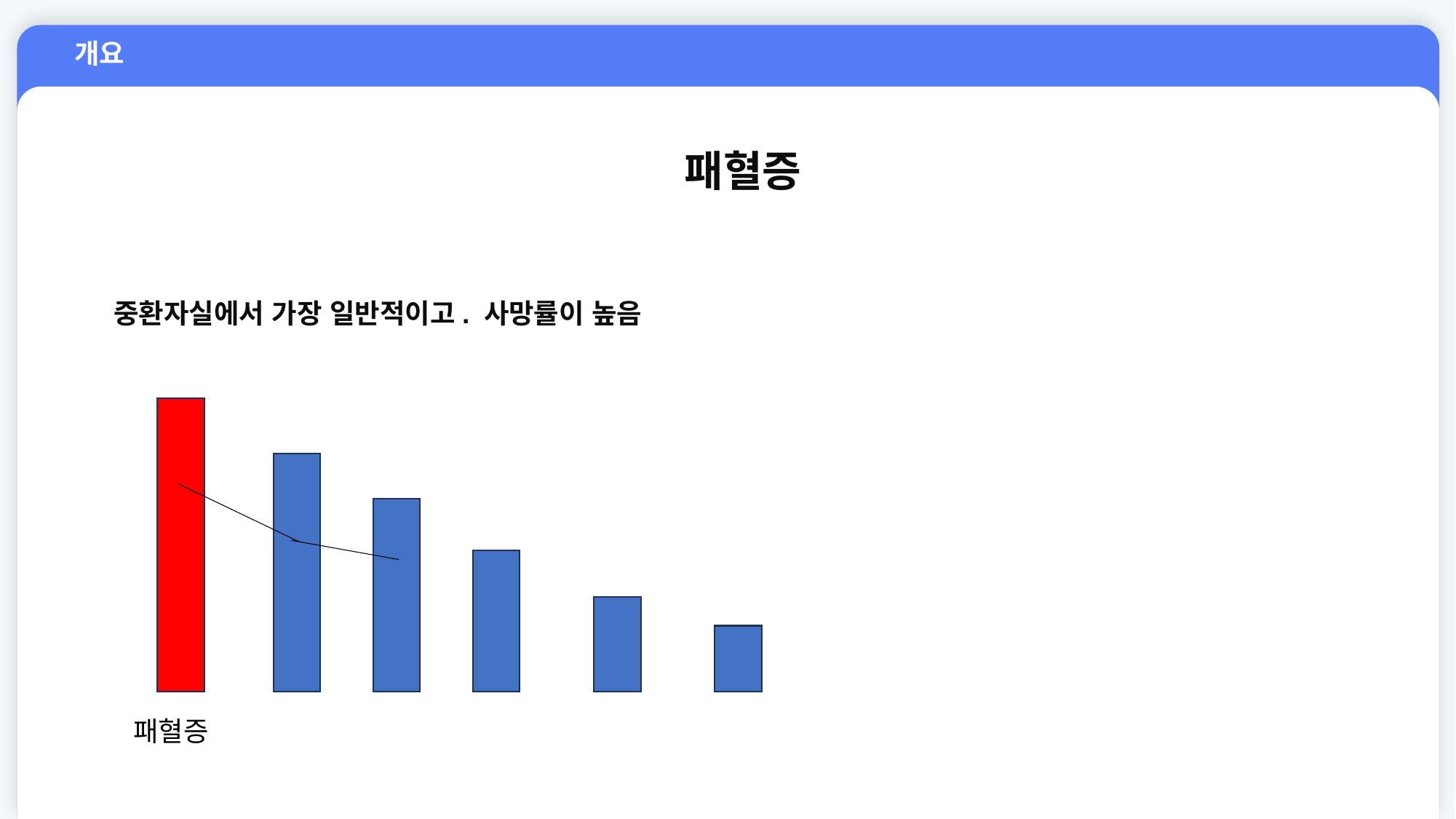

개요
패혈증
중환자실에서 가장 일반적이고. 사망률이 높음

패혈증